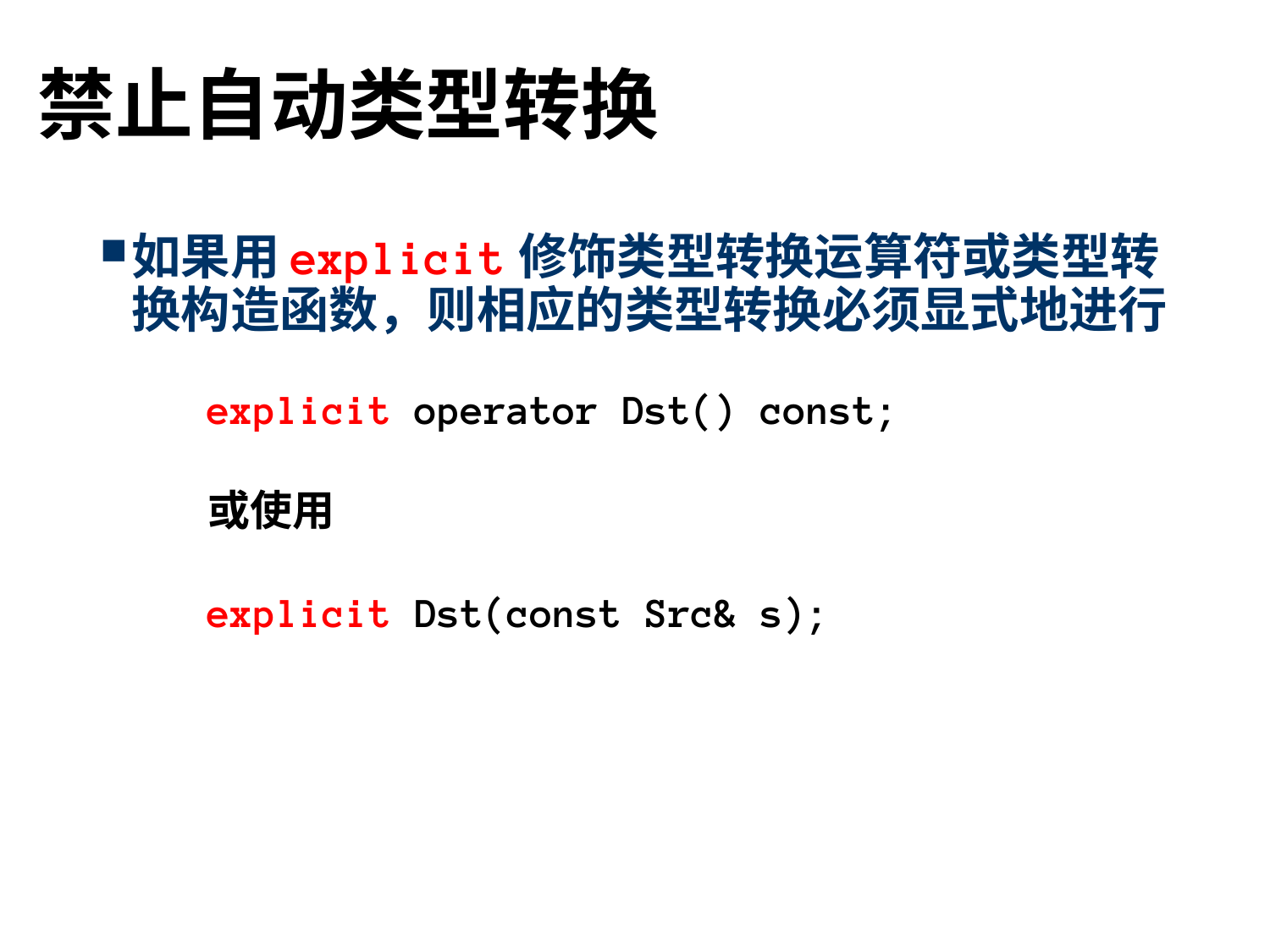

# 禁止自动类型转换
如果用explicit修饰类型转换运算符或类型转换构造函数，则相应的类型转换必须显式地进行

explicit operator Dst() const;

或使用

explicit Dst(const Src& s);
59